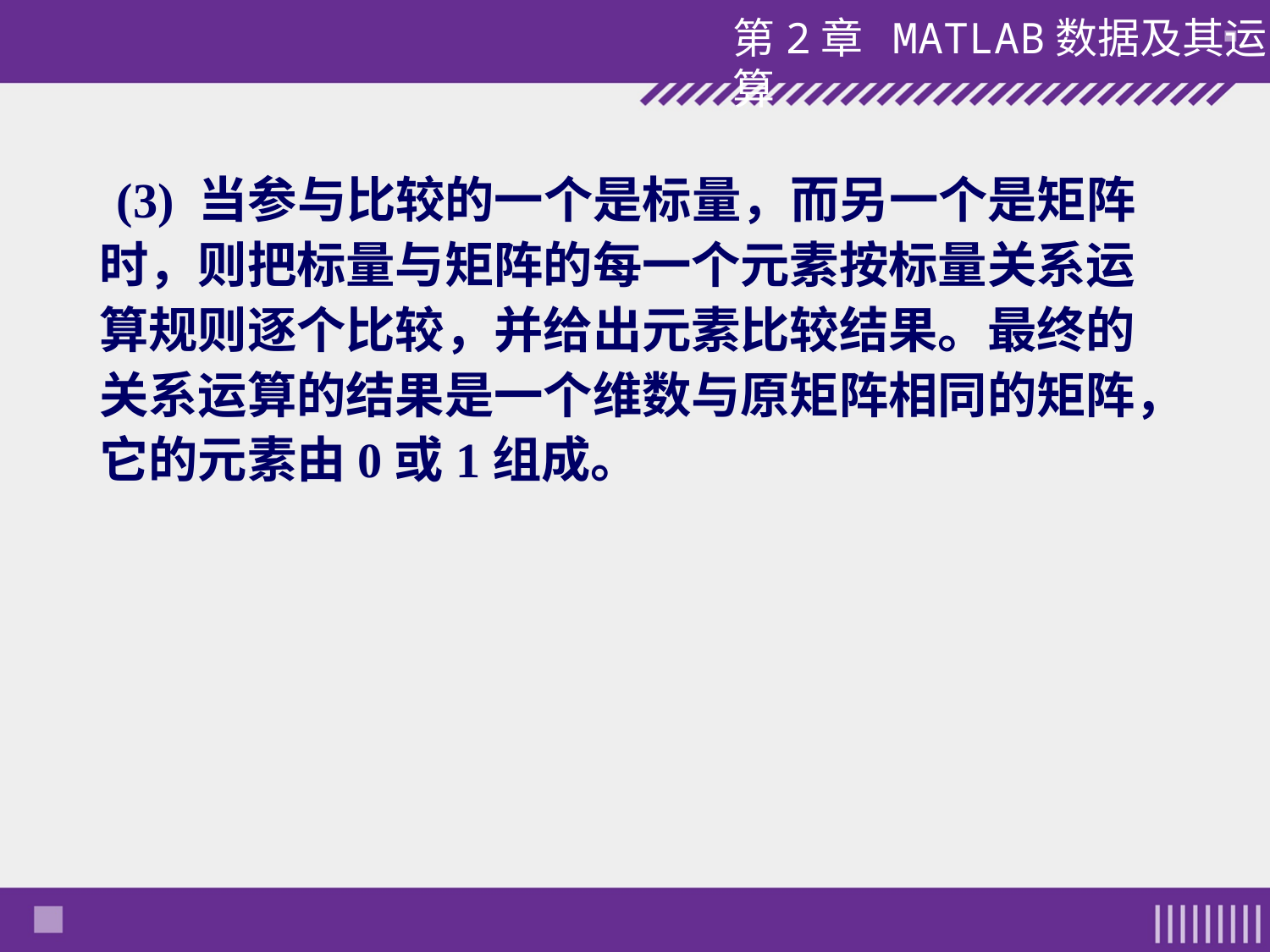

(3) 当参与比较的一个是标量，而另一个是矩阵时，则把标量与矩阵的每一个元素按标量关系运算规则逐个比较，并给出元素比较结果。最终的关系运算的结果是一个维数与原矩阵相同的矩阵，它的元素由0或1组成。